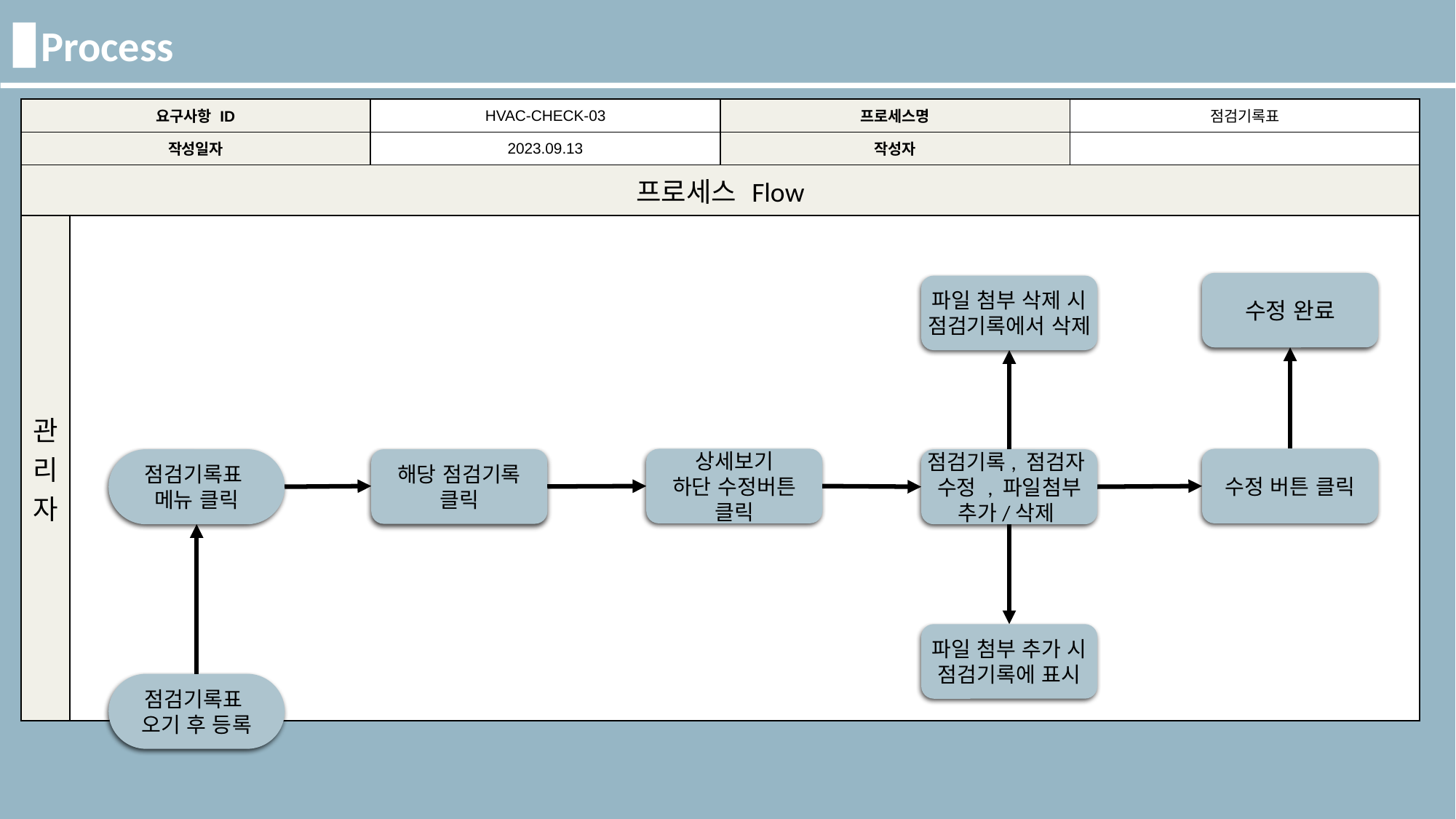

Process

| 요구사항 ID |  | HVAC-CHECK-03 | 프로세스명 | 점검기록표 |
| --- | --- | --- | --- | --- |
| 작성일자 |  | 2023.09.13 | 작성자 |  |
| 프로세스 Flow |  |  |  |  |
| 관리자 |  |  |  |  |
수정 완료
파일 첨부 삭제 시
점검기록에서 삭제
수정 버튼 클릭
상세보기
하단 수정버튼
클릭
점검기록표
메뉴 클릭
해당 점검기록
클릭
점검기록, 점검자
수정 , 파일첨부
추가/삭제
파일 첨부 추가 시
점검기록에 표시
점검기록표
오기 후 등록